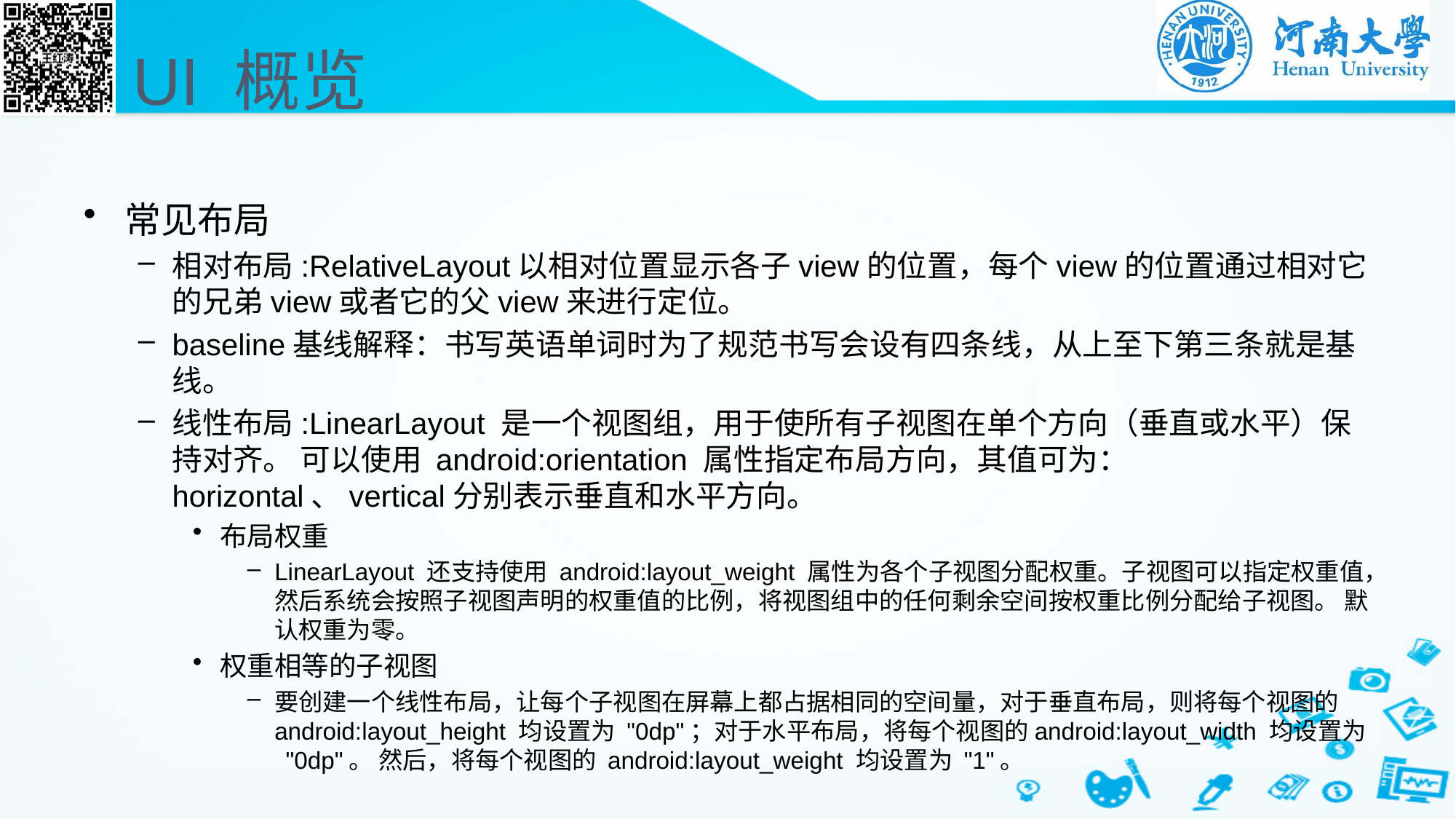

# UI 概览
常见布局
相对布局:RelativeLayout以相对位置显示各子view的位置，每个view的位置通过相对它的兄弟view或者它的父view来进行定位。
baseline基线解释：书写英语单词时为了规范书写会设有四条线，从上至下第三条就是基线。
线性布局:LinearLayout 是一个视图组，用于使所有子视图在单个方向（垂直或水平）保持对齐。 可以使用 android:orientation 属性指定布局方向，其值可为：horizontal、vertical分别表示垂直和水平方向。
布局权重
LinearLayout 还支持使用 android:layout_weight 属性为各个子视图分配权重。子视图可以指定权重值，然后系统会按照子视图声明的权重值的比例，将视图组中的任何剩余空间按权重比例分配给子视图。 默认权重为零。
权重相等的子视图
要创建一个线性布局，让每个子视图在屏幕上都占据相同的空间量，对于垂直布局，则将每个视图的 android:layout_height 均设置为 "0dp"；对于水平布局，将每个视图的android:layout_width 均设置为 "0dp"。 然后，将每个视图的 android:layout_weight 均设置为 "1"。